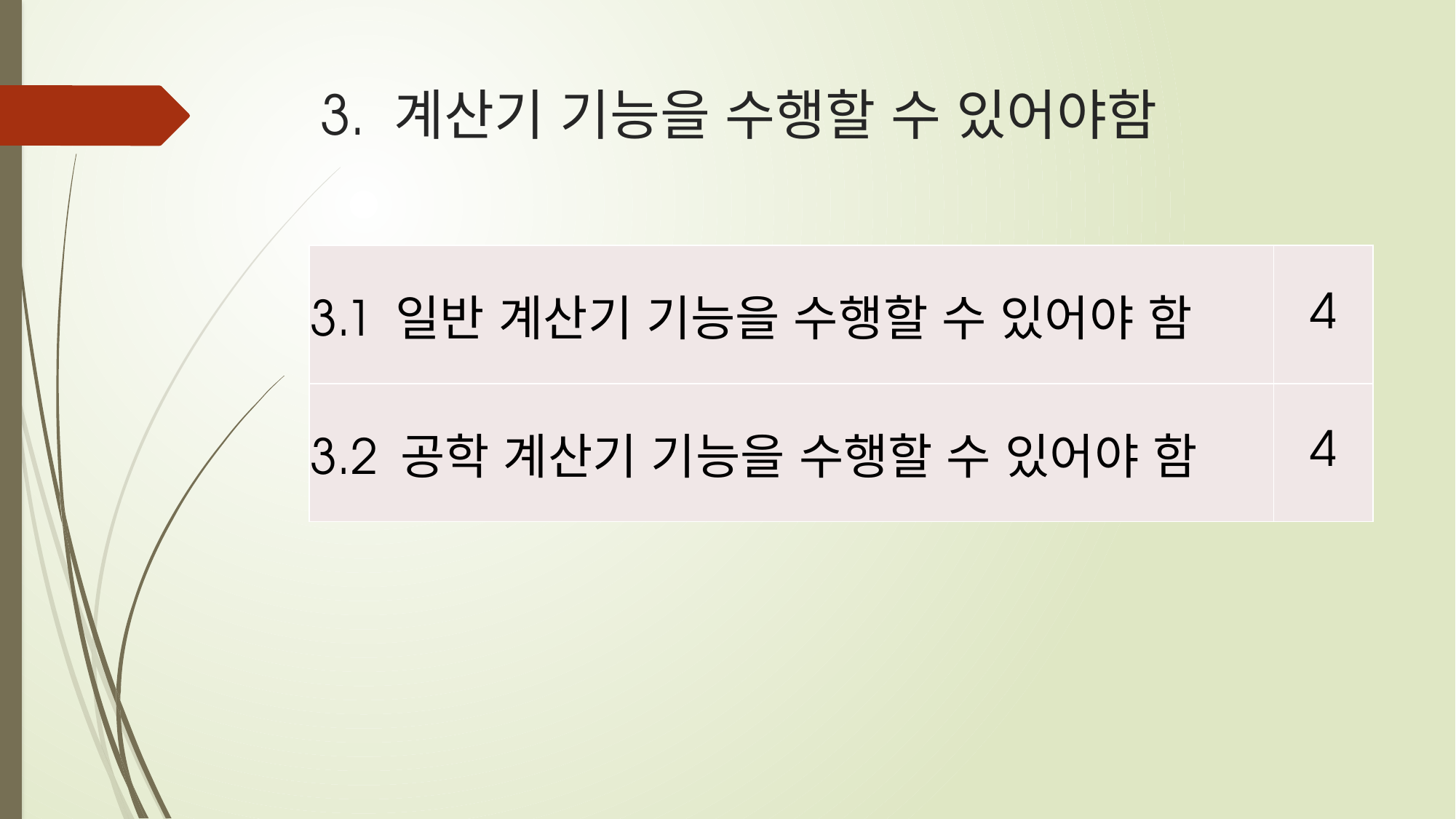

# 3. 계산기 기능을 수행할 수 있어야함
| 3.1 일반 계산기 기능을 수행할 수 있어야 함 | 4 |
| --- | --- |
| 3.2 공학 계산기 기능을 수행할 수 있어야 함 | 4 |